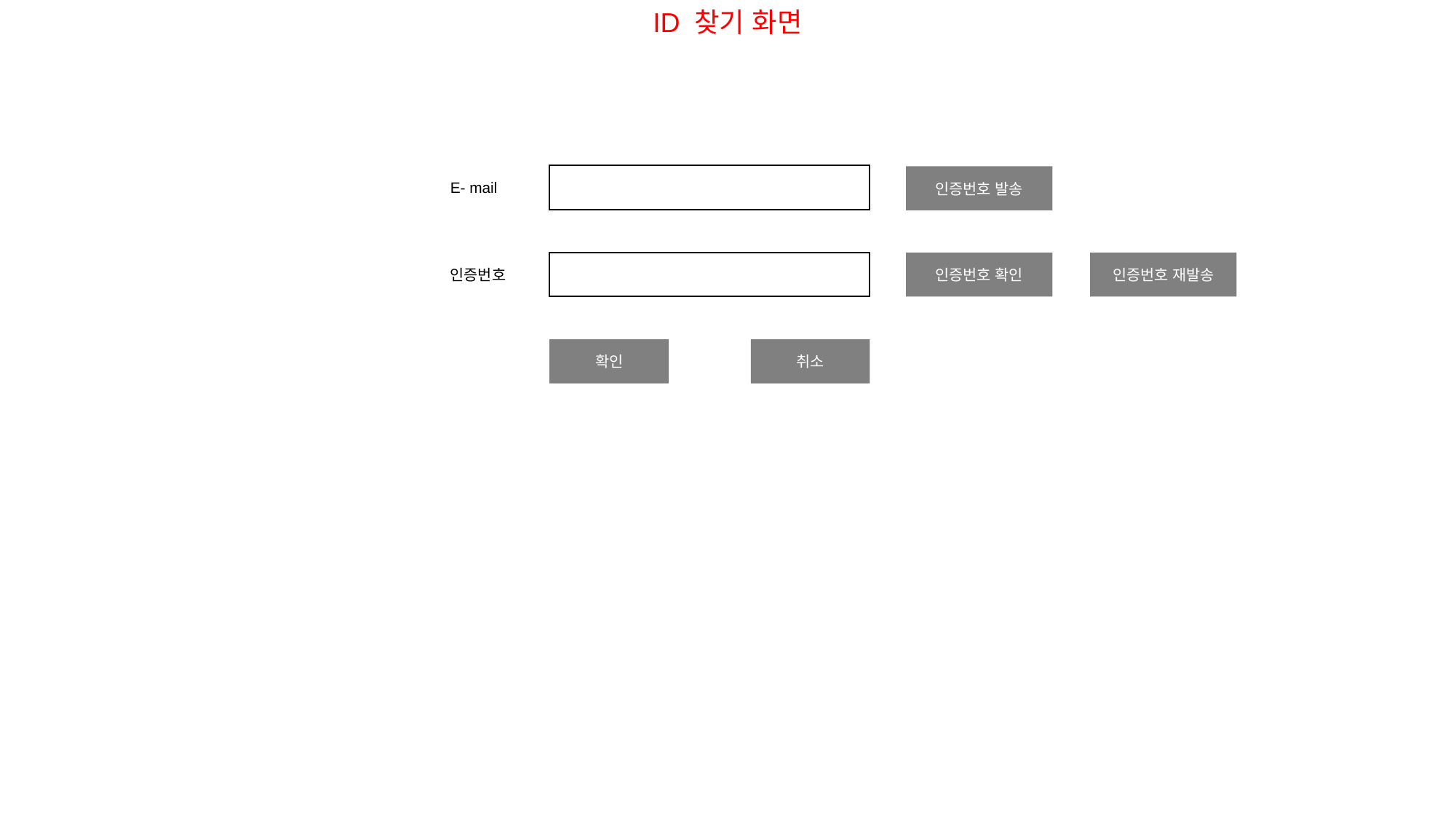

ID 찾기 화면

인증번호 발송
E- mail

인증번호 확인
인증번호 재발송
인증번호
취소
확인